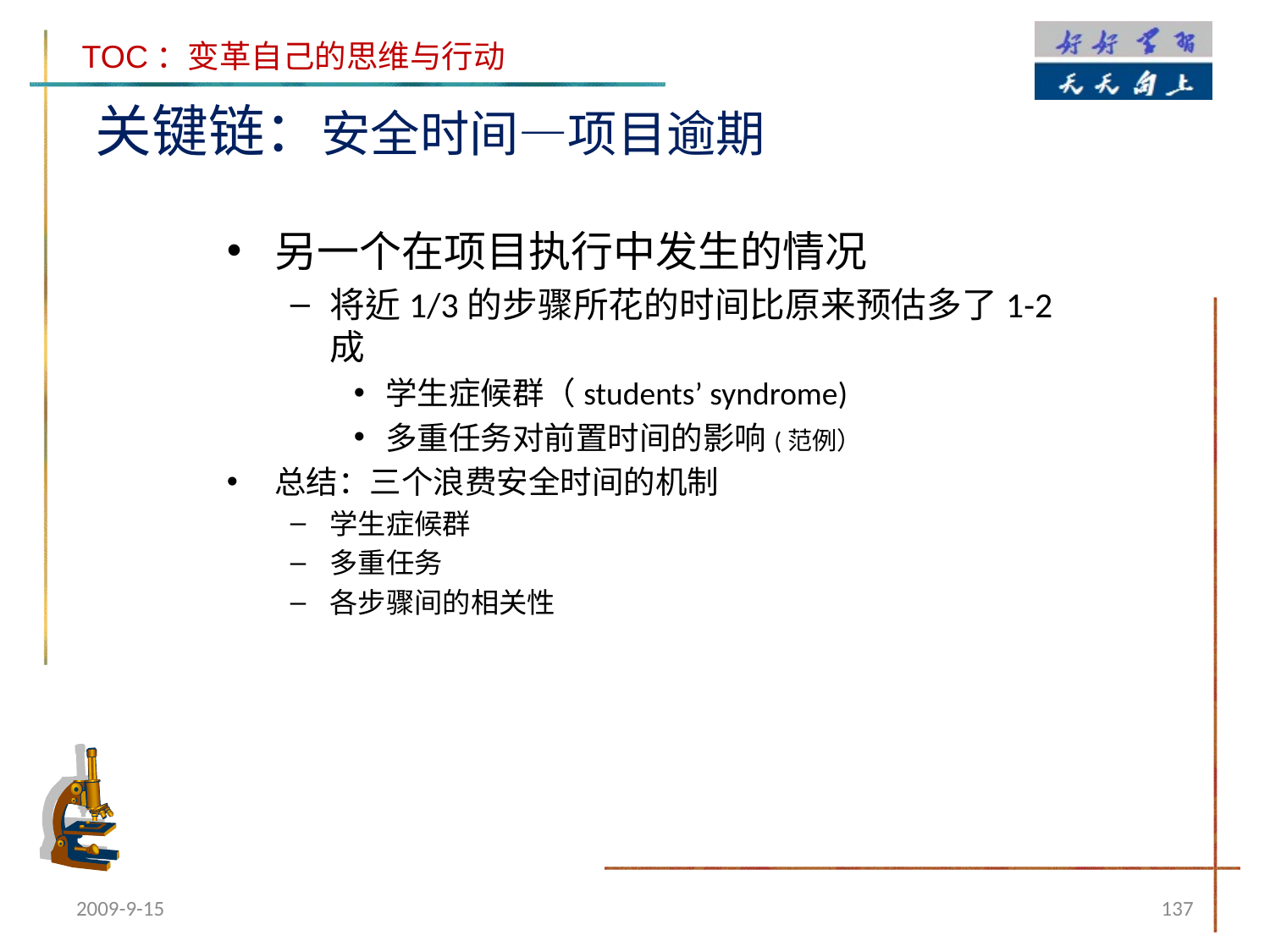

关键链：安全时间—项目逾期
另一个在项目执行中发生的情况
将近1/3的步骤所花的时间比原来预估多了1-2成
学生症候群（students’ syndrome)
多重任务对前置时间的影响(范例）
总结：三个浪费安全时间的机制
学生症候群
多重任务
各步骤间的相关性
2009-9-15
137